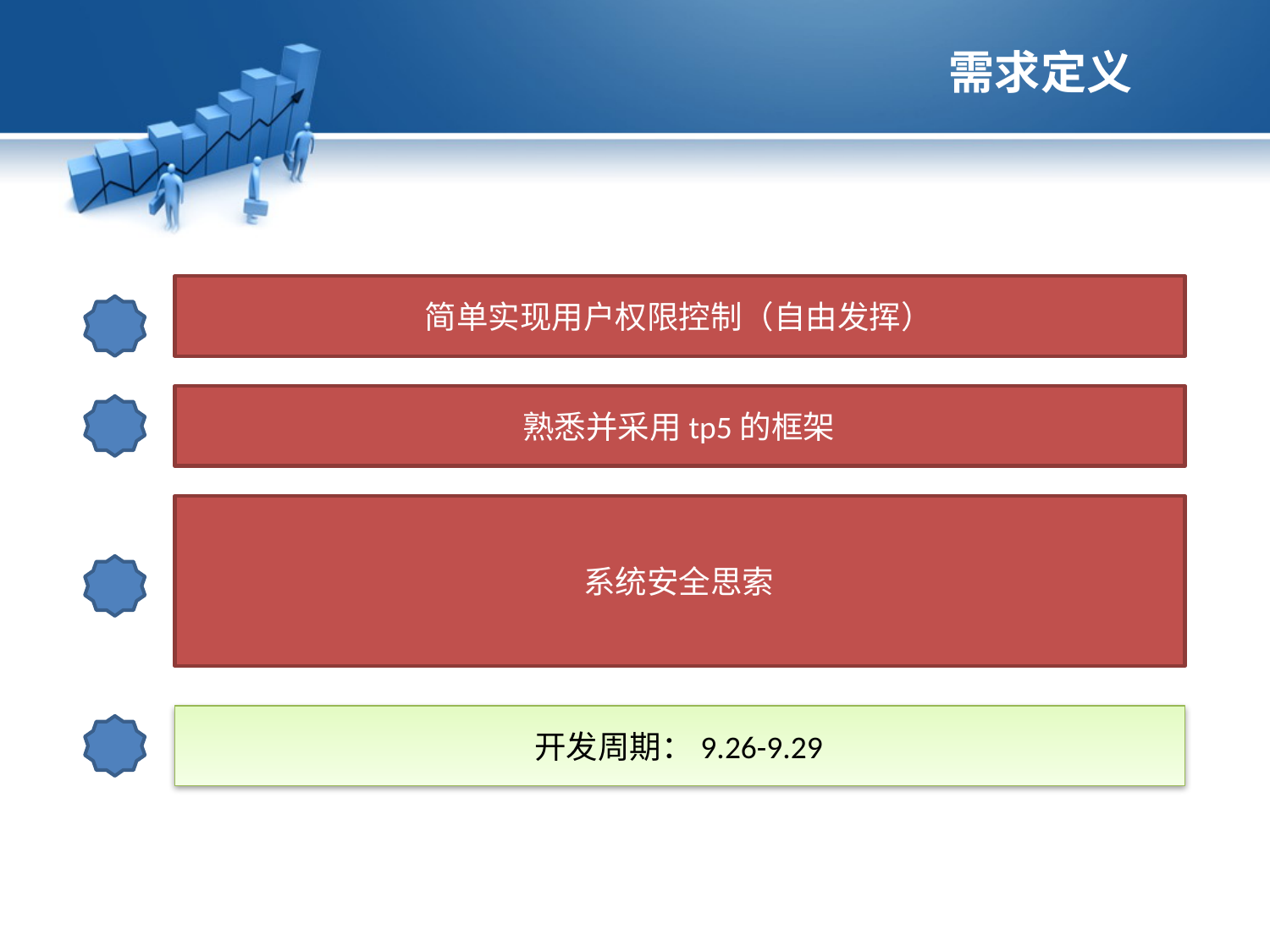

需求定义
简单实现用户权限控制（自由发挥）

熟悉并采用tp5的框架

系统安全思索

开发周期：9.26-9.29